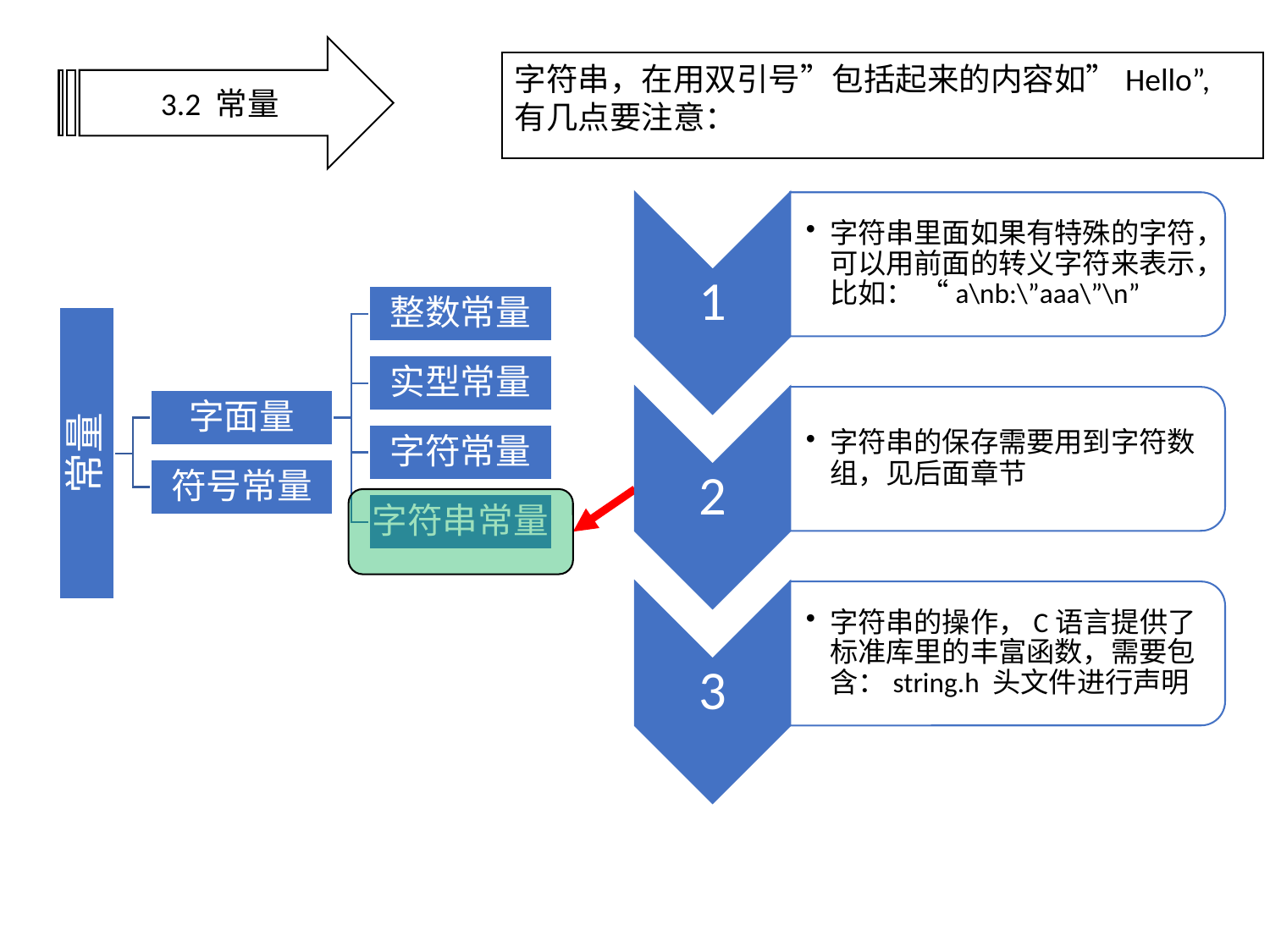

3.2 常量
字符串，在用双引号”包括起来的内容如”Hello”, 有几点要注意：

1
字符串里面如果有特殊的字符，可以用前面的转义字符来表示，比如： “a\nb:\”aaa\”\n”
2
字符串的保存需要用到字符数组，见后面章节
3
字符串的操作，C语言提供了标准库里的丰富函数，需要包含：string.h 头文件进行声明

常量
字面量
整数常量
实型常量
字符常量
字符串常量
符号常量